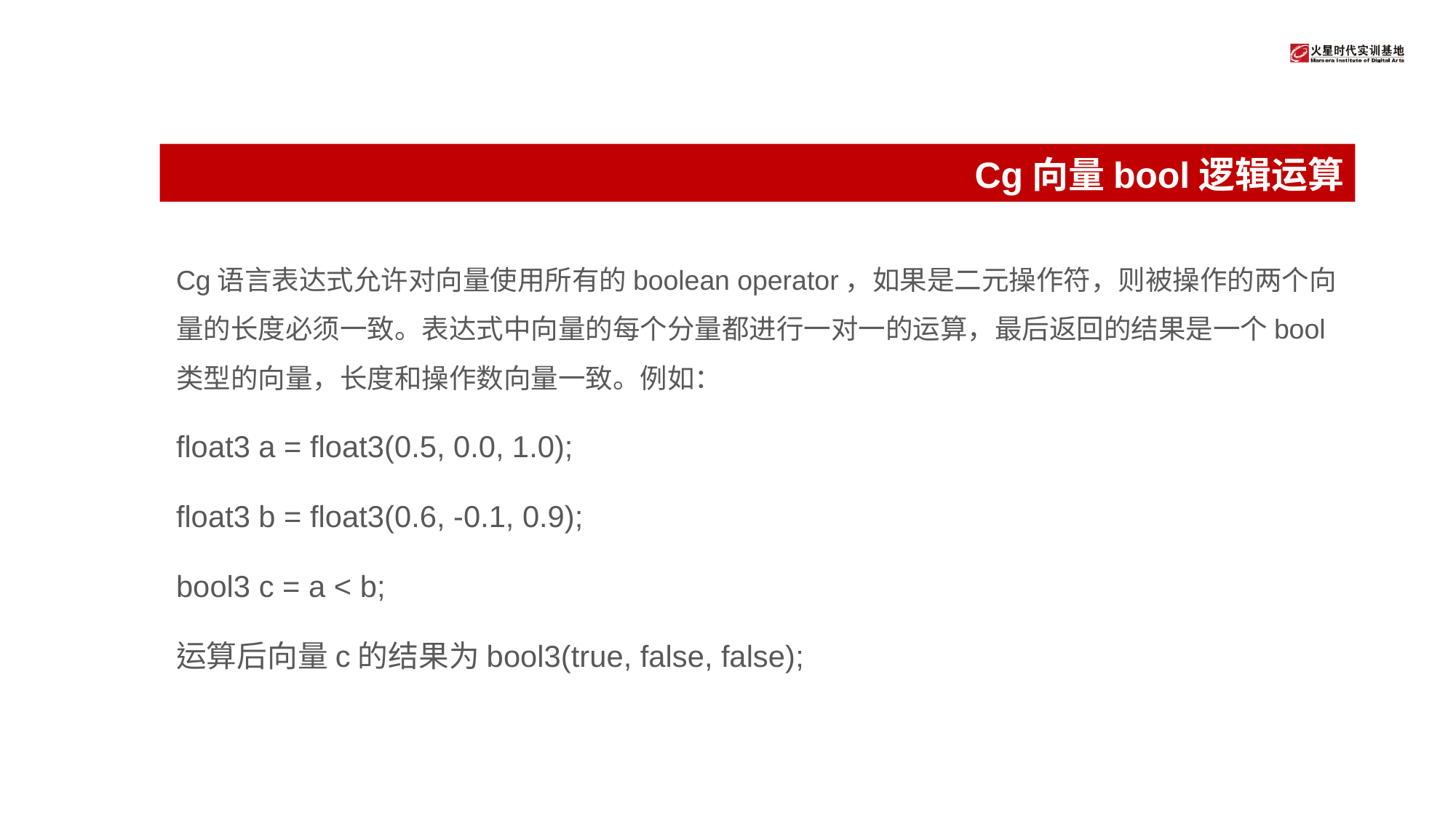

# Cg向量bool逻辑运算
Cg语言表达式允许对向量使用所有的boolean operator，如果是二元操作符，则被操作的两个向量的长度必须一致。表达式中向量的每个分量都进行一对一的运算，最后返回的结果是一个bool类型的向量，长度和操作数向量一致。例如：
float3 a = float3(0.5, 0.0, 1.0);
float3 b = float3(0.6, -0.1, 0.9);
bool3 c = a < b;
运算后向量c的结果为bool3(true, false, false);